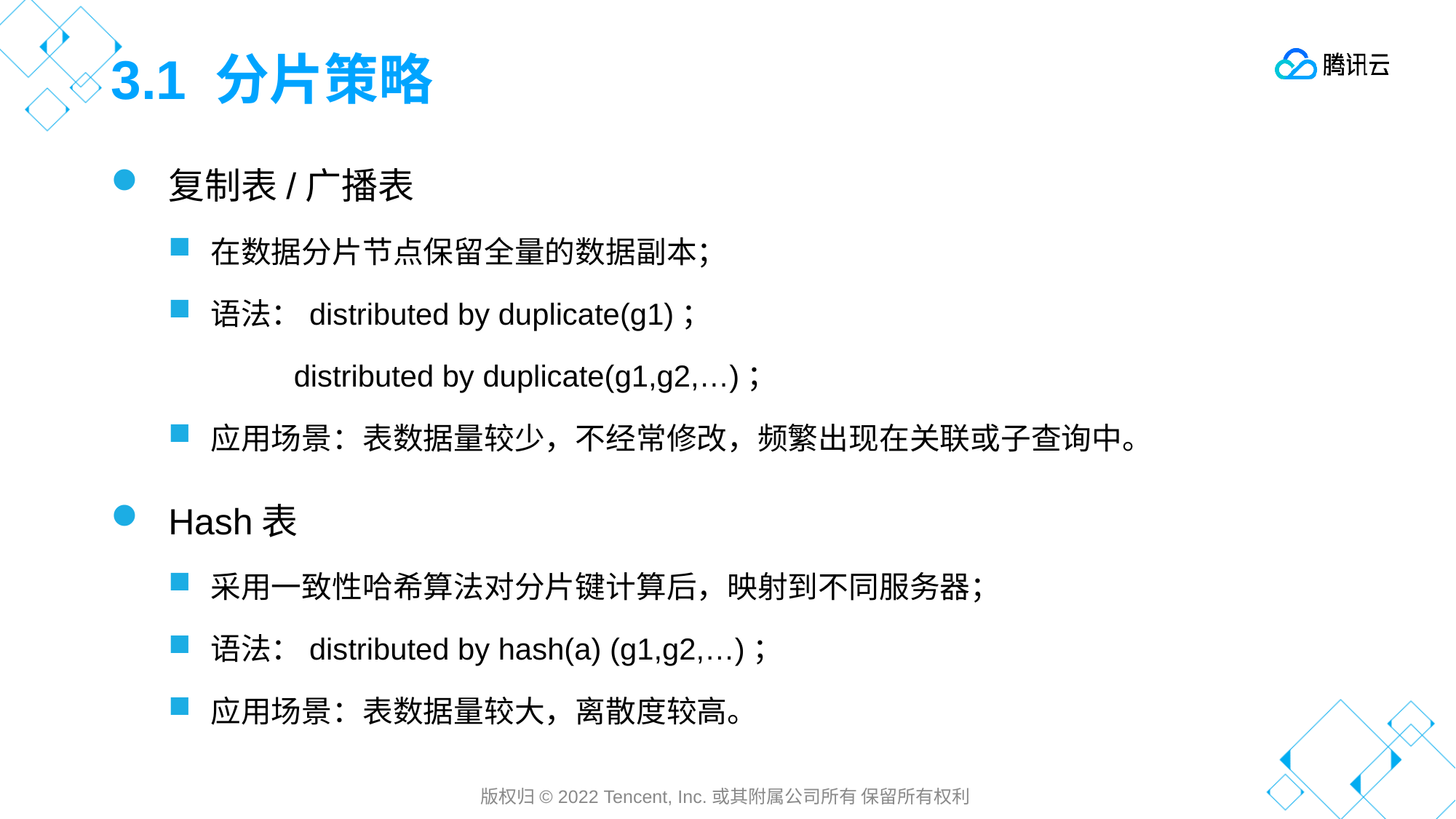

# 3.1 分片策略
复制表/广播表
在数据分片节点保留全量的数据副本；
语法：distributed by duplicate(g1)；
               distributed by duplicate(g1,g2,…)；
应用场景：表数据量较少，不经常修改，频繁出现在关联或子查询中。
Hash表
采用一致性哈希算法对分片键计算后，映射到不同服务器；
语法：distributed by hash(a) (g1,g2,…)；
应用场景：表数据量较大，离散度较高。
版权归© 2022 Tencent, Inc.或其附属公司所有 保留所有权利